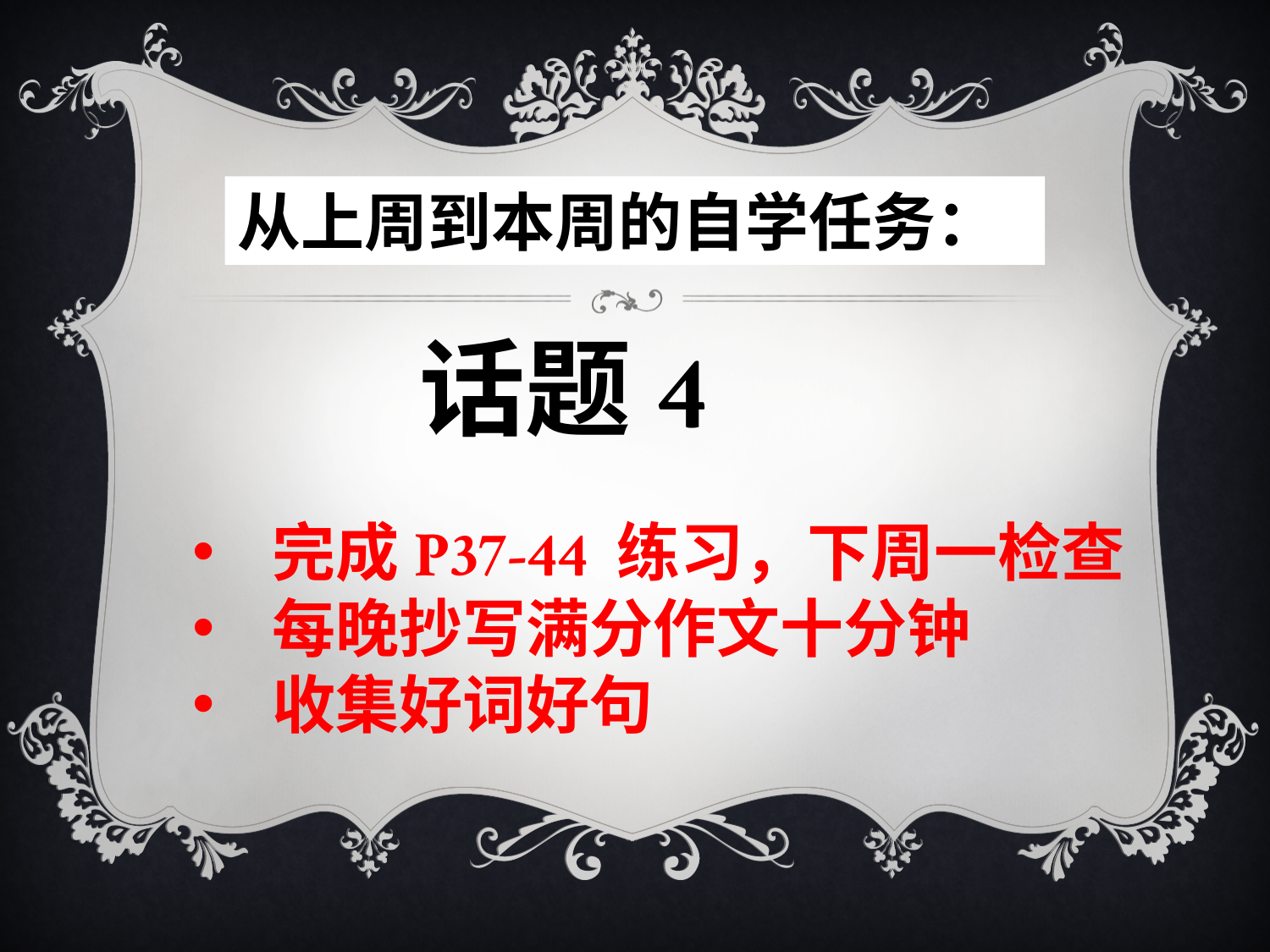

从上周到本周的自学任务：
话题4
完成P37-44 练习，下周一检查
每晚抄写满分作文十分钟
收集好词好句